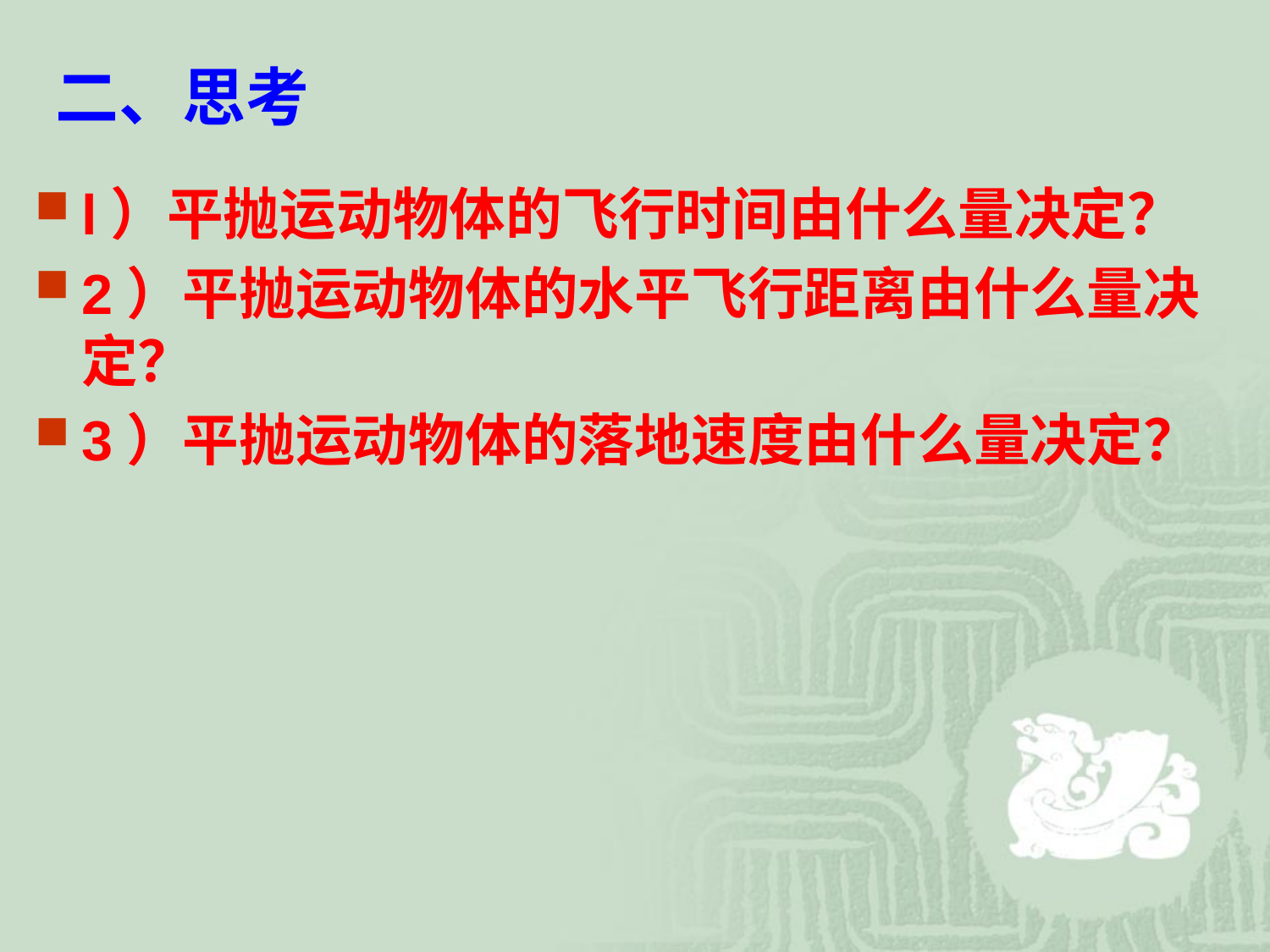

# 二、思考
l）平抛运动物体的飞行时间由什么量决定？
2）平抛运动物体的水平飞行距离由什么量决定？
3）平抛运动物体的落地速度由什么量决定？